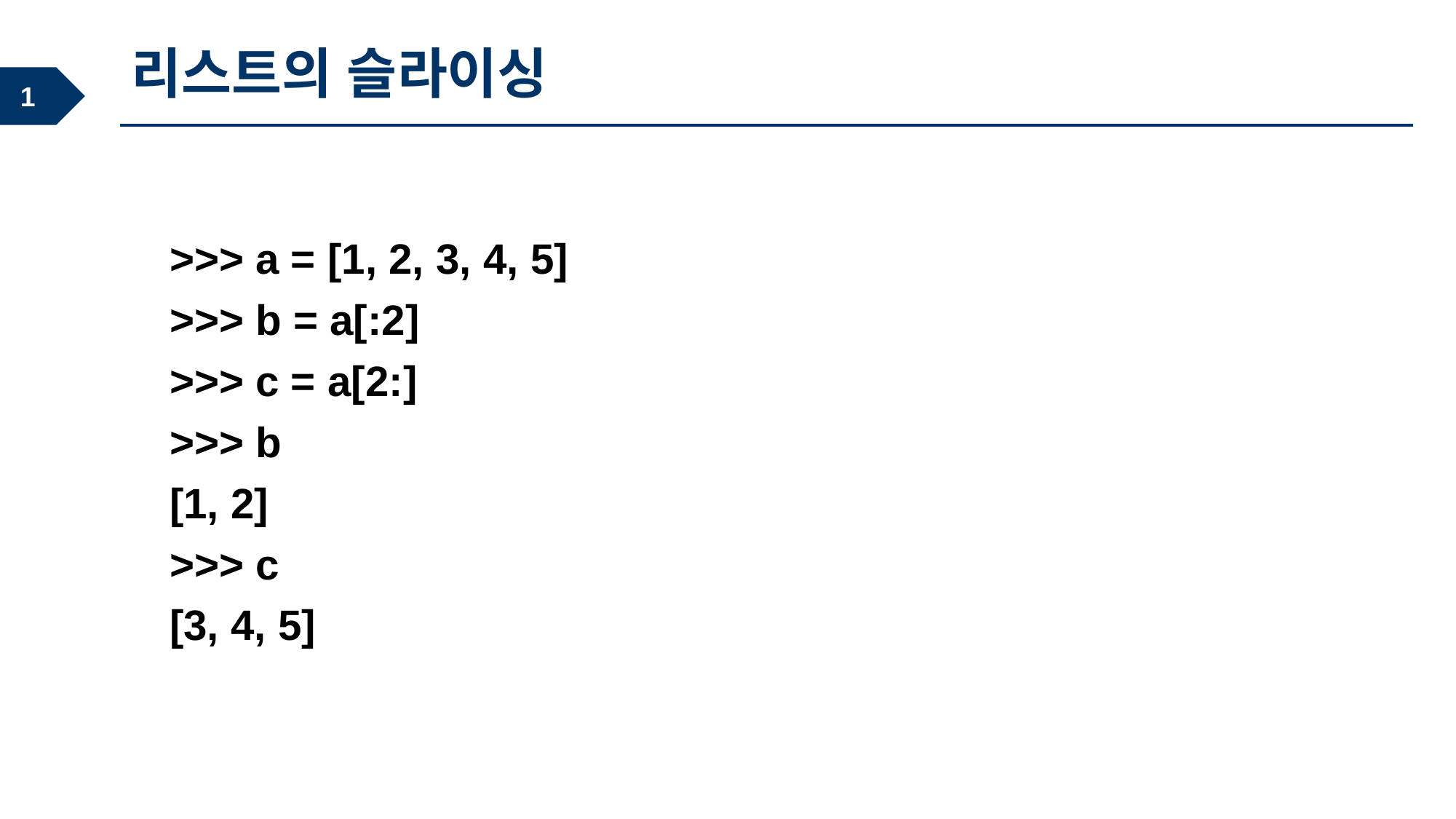

리스트의 슬라이싱
>>> a = [1, 2, 3, 4, 5]
>>> b = a[:2]
>>> c = a[2:]
>>> b
[1, 2]
>>> c
[3, 4, 5]